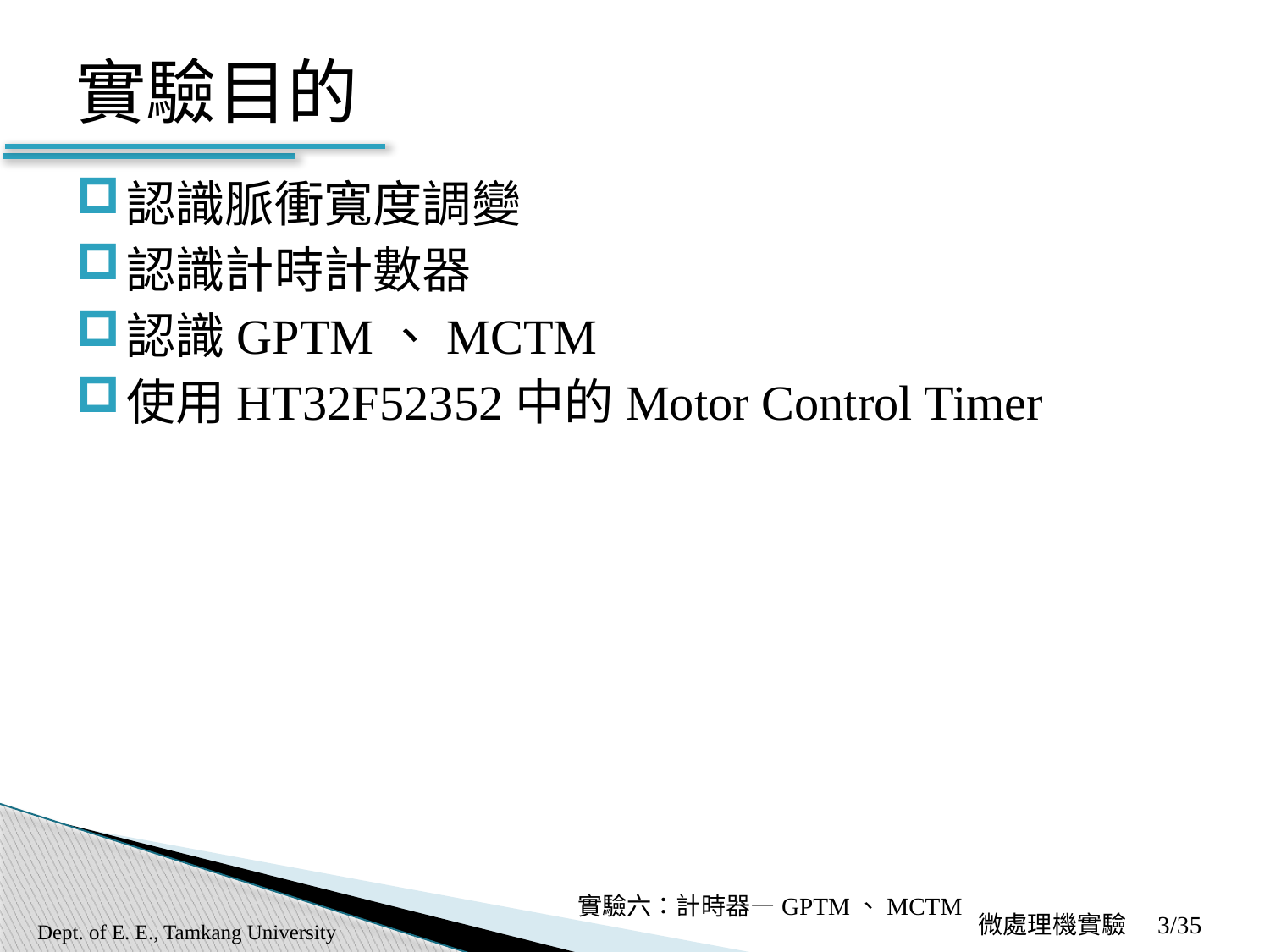

# 實驗目的
認識脈衝寬度調變
認識計時計數器
認識GPTM、MCTM
使用HT32F52352中的Motor Control Timer